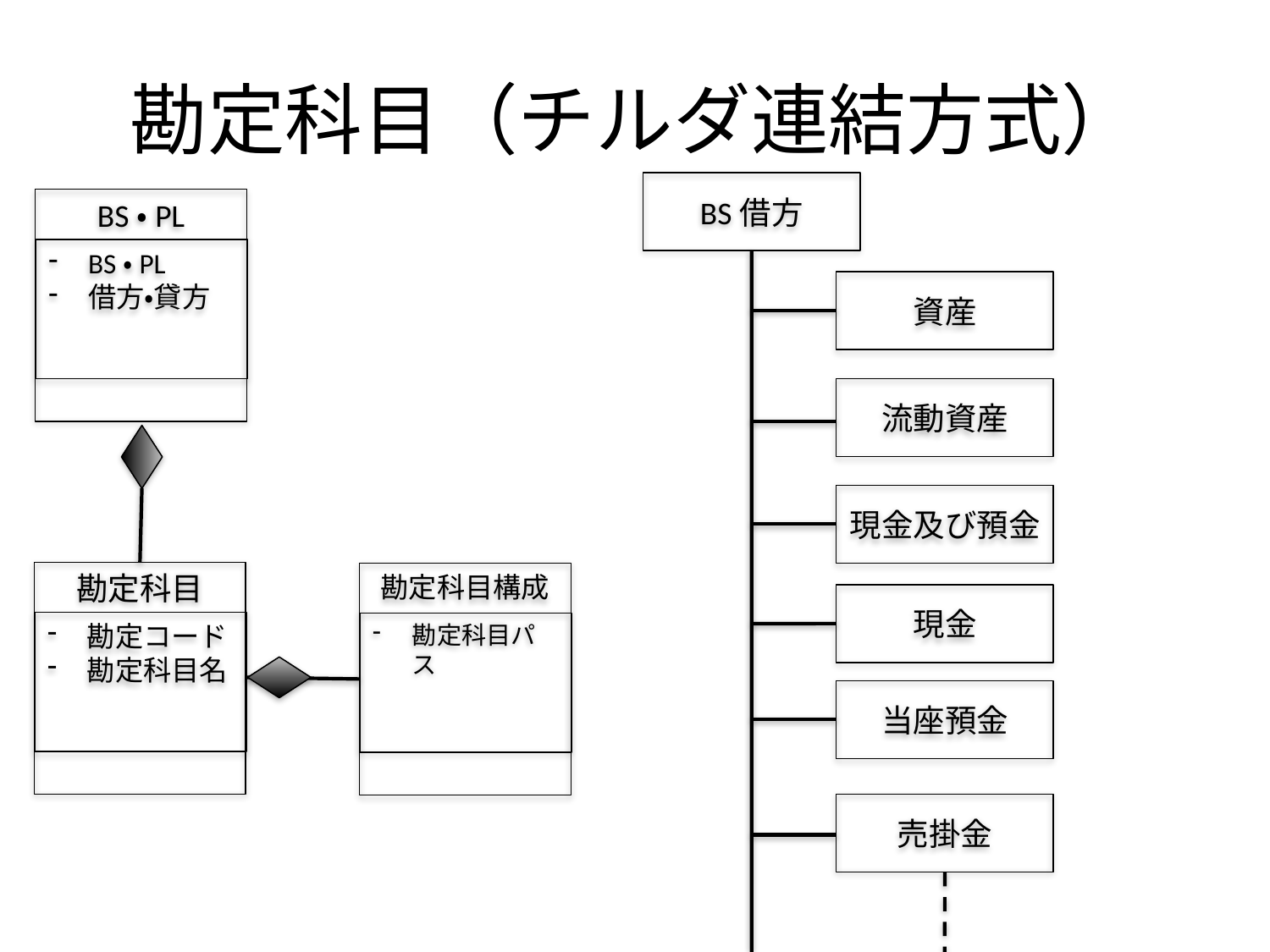

# 勘定科目（チルダ連結方式）
BS借方
BS・PL
BS・PL
借方・貸方
資産
流動資産

現金及び預金
勘定科目
勘定科目構成
現金
勘定コード
勘定科目名
勘定科目パス

当座預金
売掛金